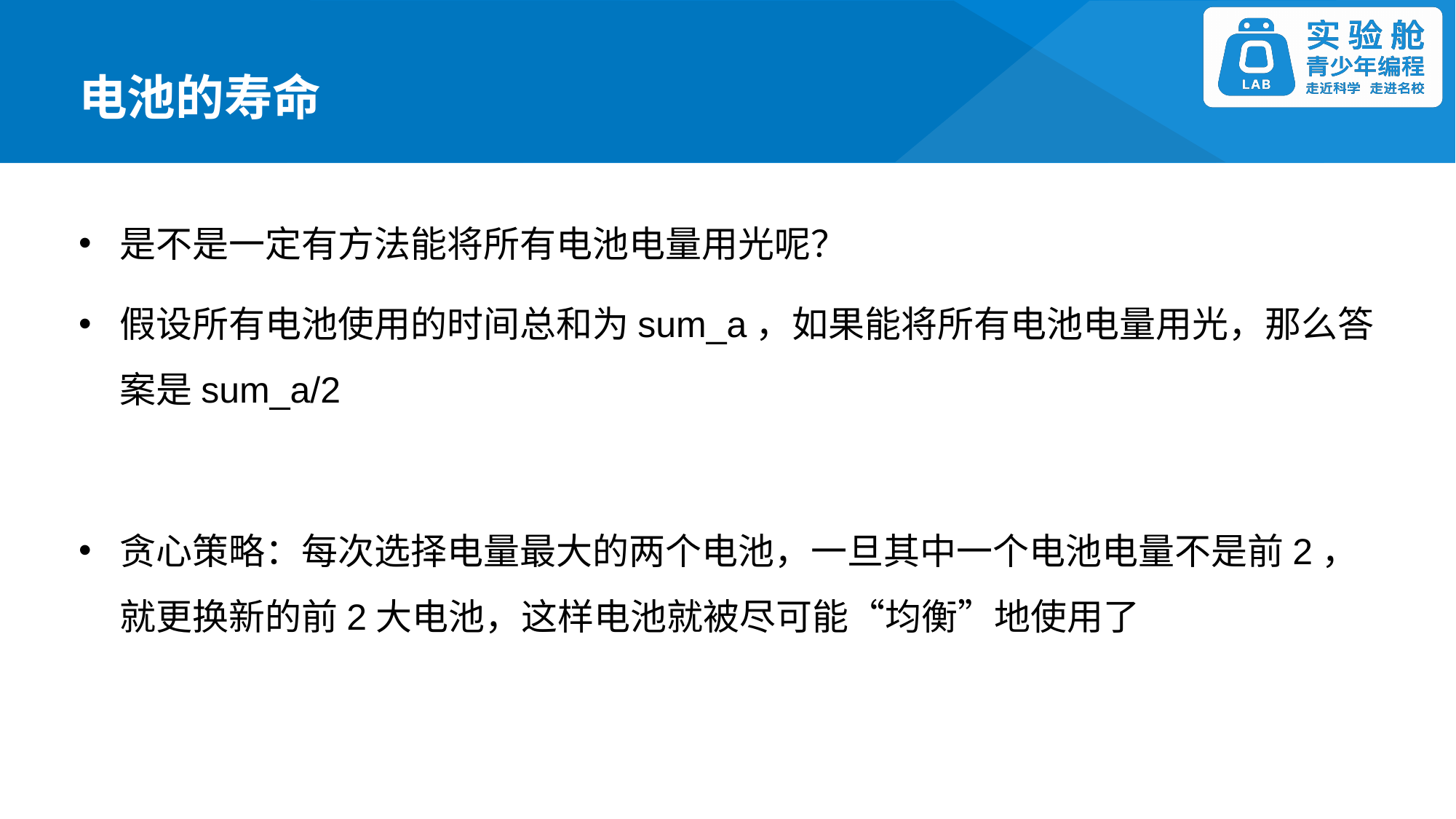

电池的寿命
是不是一定有方法能将所有电池电量用光呢？
假设所有电池使用的时间总和为sum_a，如果能将所有电池电量用光，那么答案是sum_a/2

贪心策略：每次选择电量最大的两个电池，一旦其中一个电池电量不是前2，就更换新的前2大电池，这样电池就被尽可能“均衡”地使用了